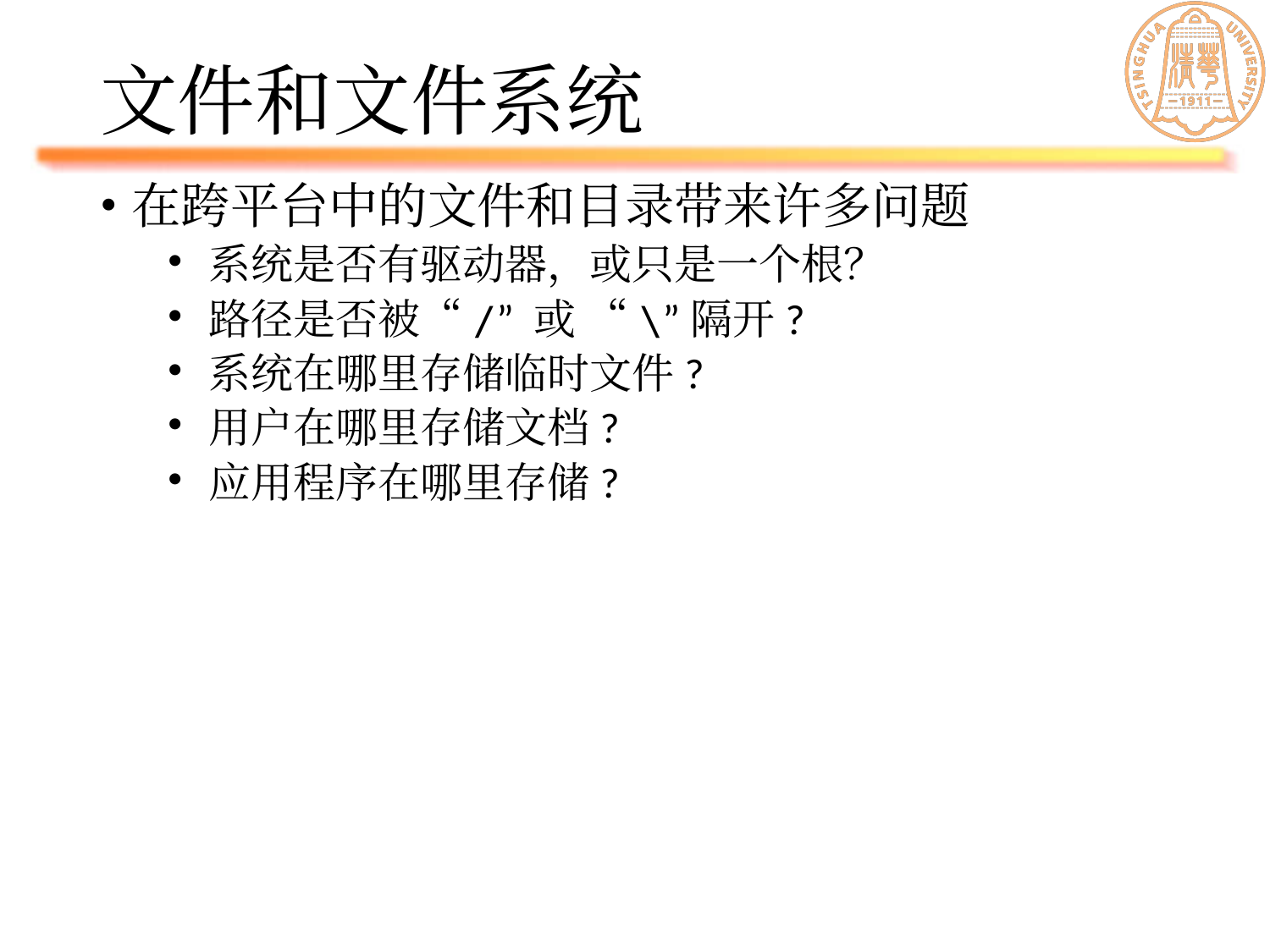

# 文件和文件系统
在跨平台中的文件和目录带来许多问题
系统是否有驱动器，或只是一个根？
路径是否被“/” 或 “\”隔开?
系统在哪里存储临时文件?
用户在哪里存储文档?
应用程序在哪里存储?